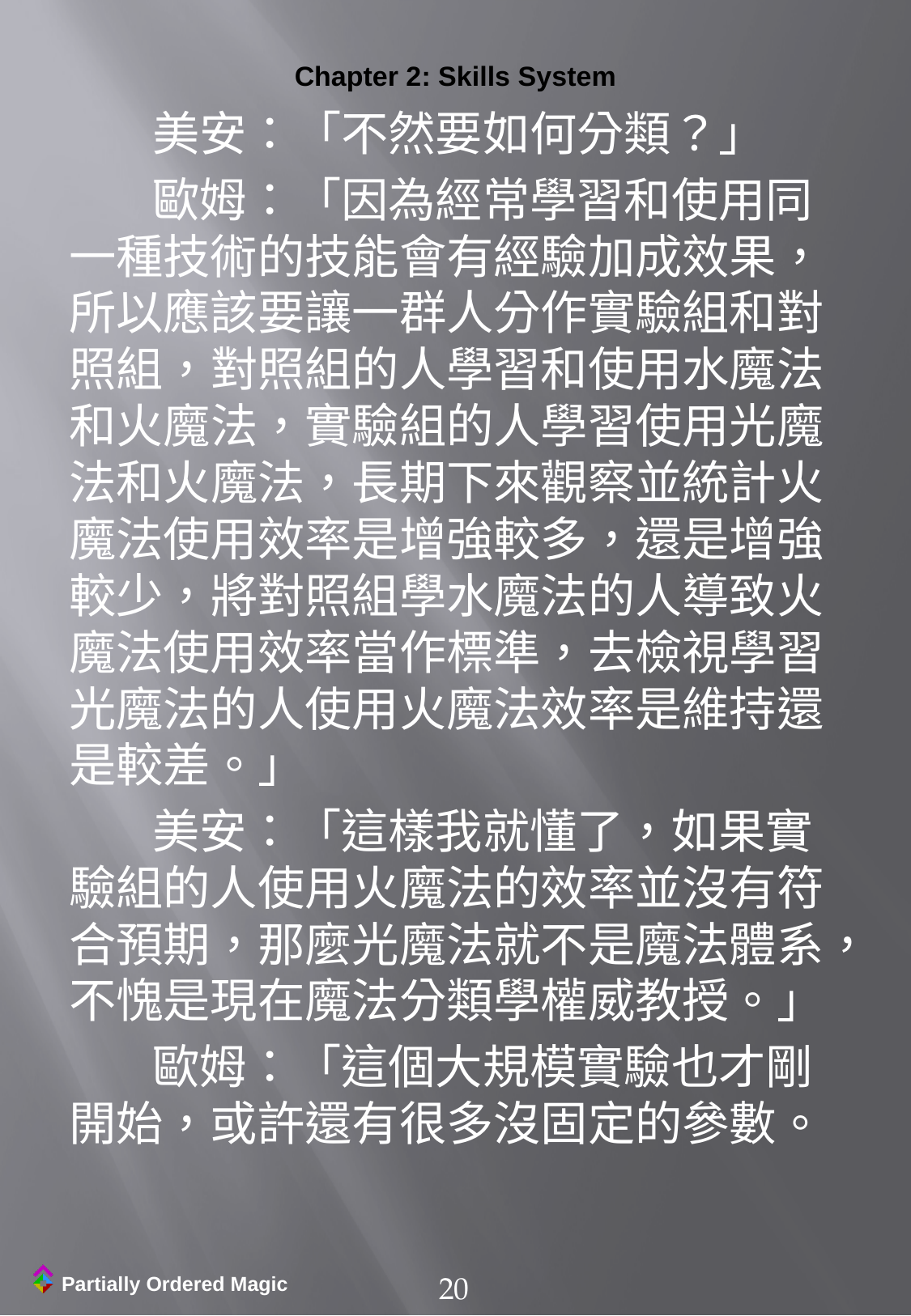

# Chapter 2: Skills System
美安：「不然要如何分類？」
歐姆：「因為經常學習和使用同一種技術的技能會有經驗加成效果，所以應該要讓一群人分作實驗組和對照組，對照組的人學習和使用水魔法和火魔法，實驗組的人學習使用光魔法和火魔法，長期下來觀察並統計火魔法使用效率是增強較多，還是增強較少，將對照組學水魔法的人導致火魔法使用效率當作標準，去檢視學習光魔法的人使用火魔法效率是維持還是較差。」
美安：「這樣我就懂了，如果實驗組的人使用火魔法的效率並沒有符合預期，那麼光魔法就不是魔法體系，不愧是現在魔法分類學權威教授。」
歐姆：「這個大規模實驗也才剛開始，或許還有很多沒固定的參數。